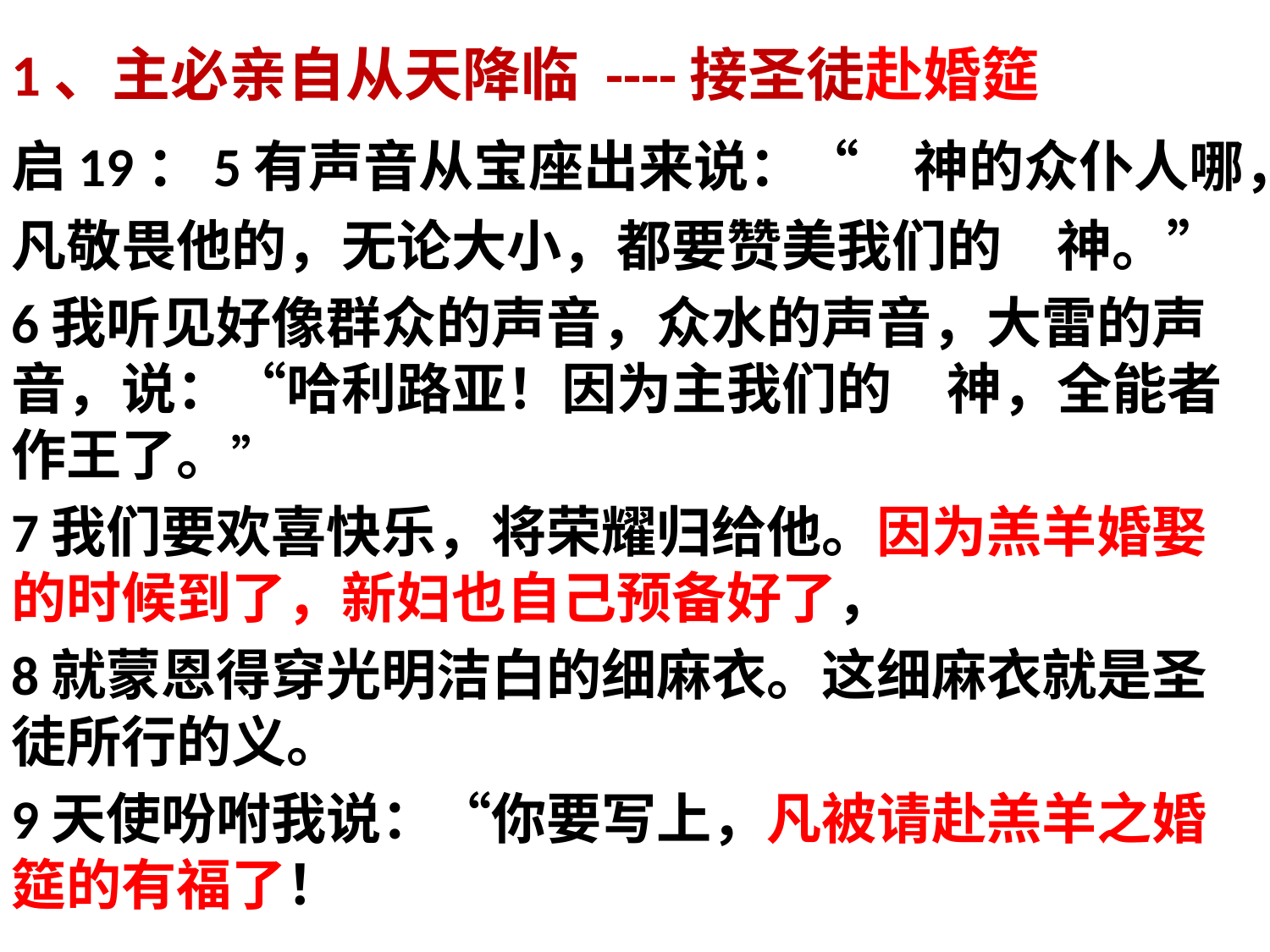

1、主必亲自从天降临 ----接圣徒赴婚筵
启19：5有声音从宝座出来说：“　神的众仆人哪，凡敬畏他的，无论大小，都要赞美我们的　神。”
6我听见好像群众的声音，众水的声音，大雷的声音，说：“哈利路亚！因为主我们的　神，全能者作王了。”
7我们要欢喜快乐，将荣耀归给他。因为羔羊婚娶的时候到了，新妇也自己预备好了，
8就蒙恩得穿光明洁白的细麻衣。这细麻衣就是圣徒所行的义。
9天使吩咐我说：“你要写上，凡被请赴羔羊之婚筵的有福了！